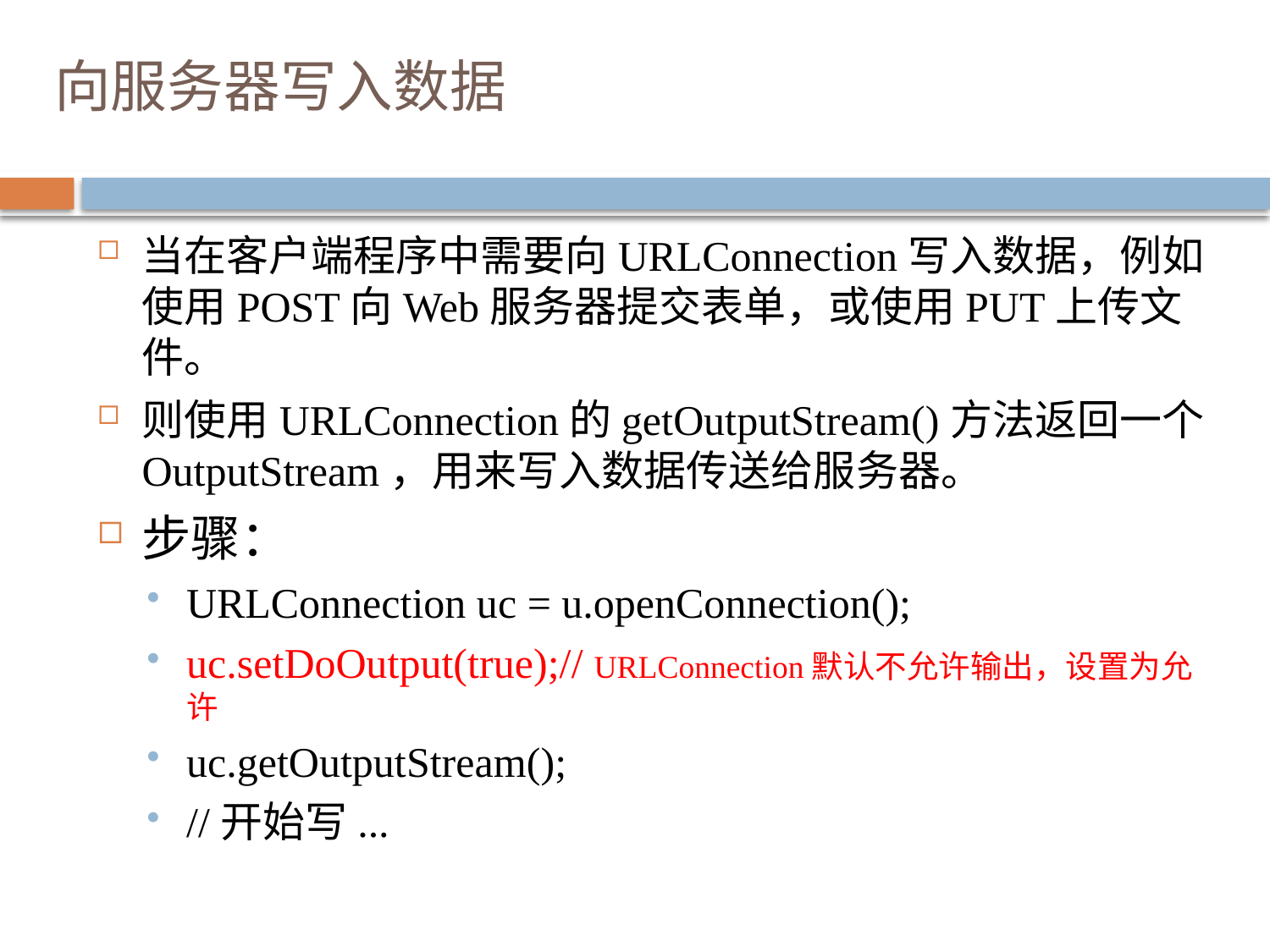

# 向服务器写入数据
当在客户端程序中需要向URLConnection写入数据，例如使用POST向Web服务器提交表单，或使用PUT上传文件。
则使用URLConnection的getOutputStream()方法返回一个OutputStream，用来写入数据传送给服务器。
步骤：
URLConnection uc = u.openConnection();
uc.setDoOutput(true);// URLConnection默认不允许输出，设置为允许
uc.getOutputStream();
//开始写...